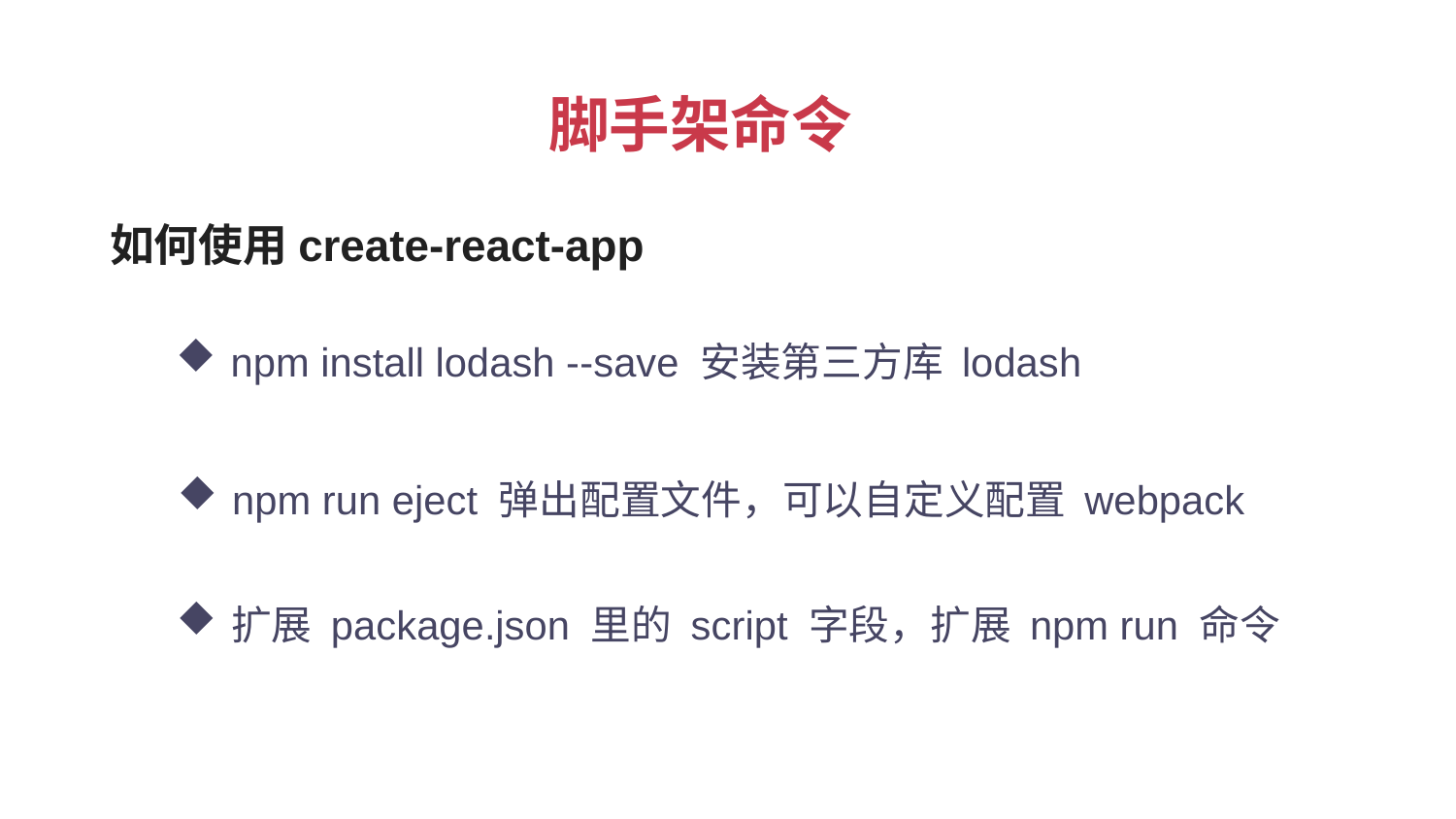

脚手架命令
 如何使用create-react-app
npm install lodash --save 安装第三方库 lodash
npm run eject 弹出配置文件，可以自定义配置 webpack
扩展 package.json 里的 script 字段，扩展 npm run 命令